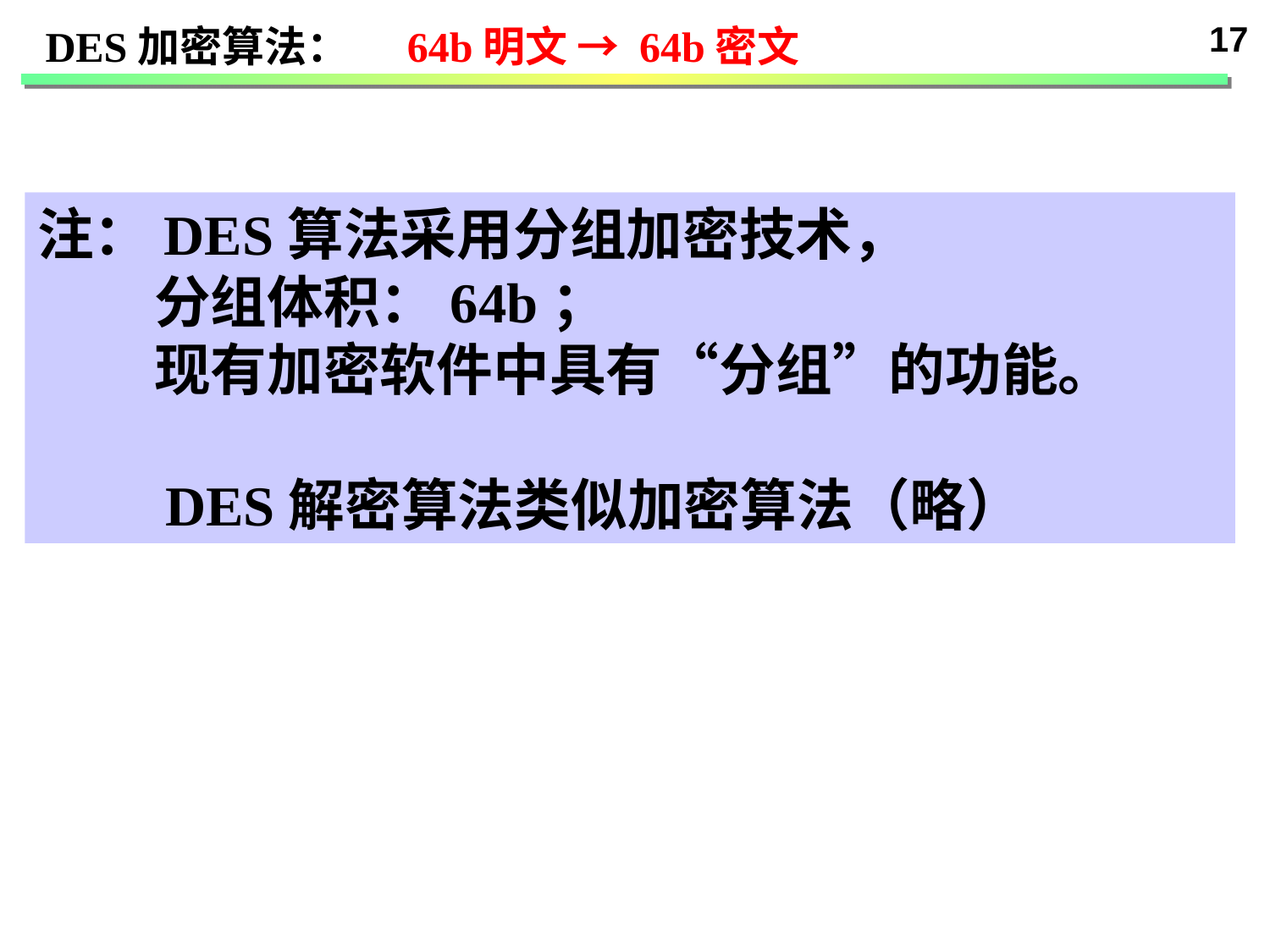

17
DES加密算法：     64b明文 → 64b密文

注：DES算法采用分组加密技术，
        分组体积：64b；
        现有加密软件中具有“分组”的功能。

         DES解密算法类似加密算法（略）